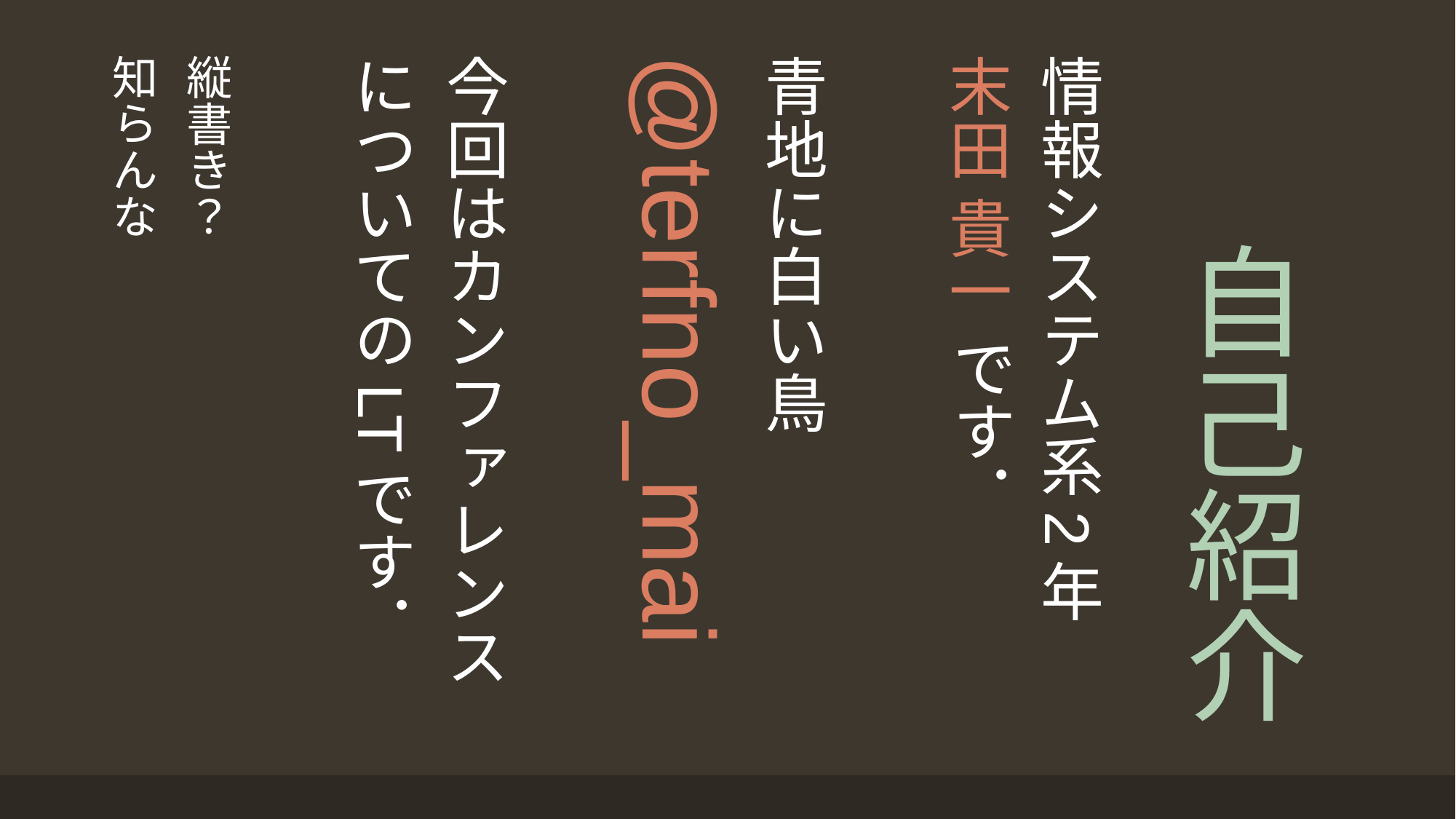

情報システム系2年
末田 貴一 です．

青地に白い鳥
@terfno_mai

今回はカンファレンス
についてのLTです．

縦書き？
知らんな
# 自己紹介